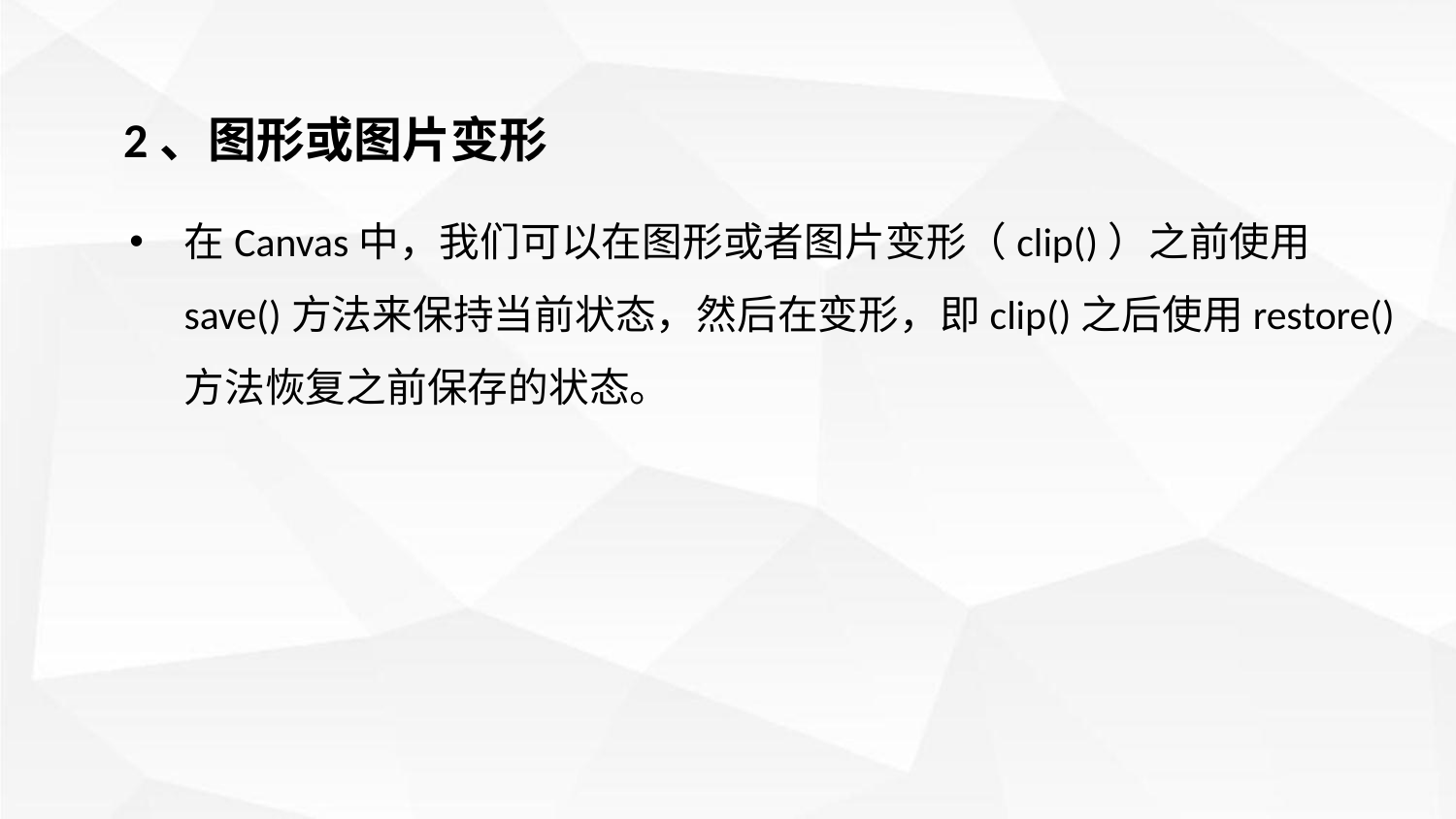

2、图形或图片变形
在Canvas中，我们可以在图形或者图片变形（clip()）之前使用save()方法来保持当前状态，然后在变形，即clip()之后使用restore()方法恢复之前保存的状态。